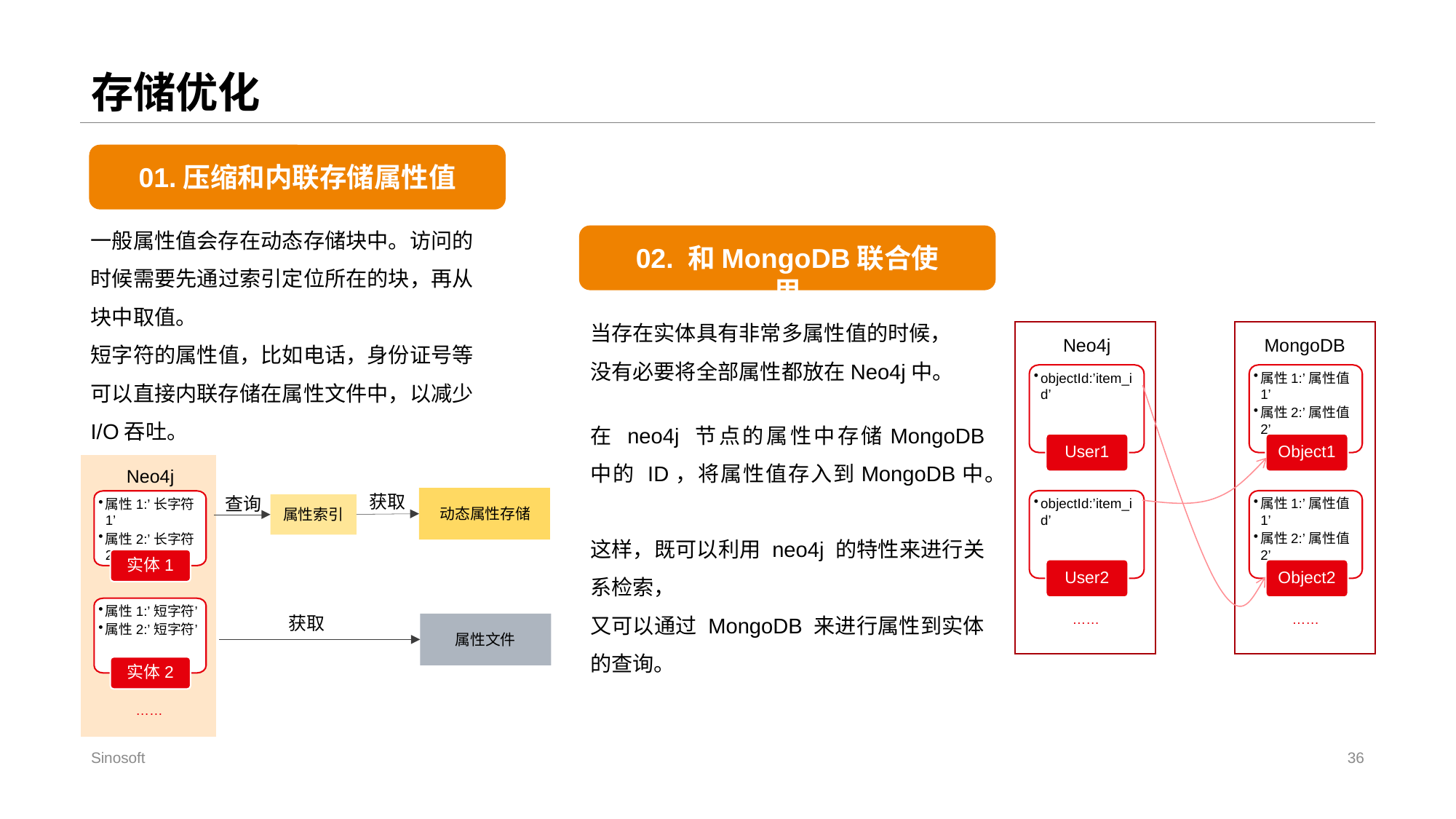

# 存储优化

01.压缩和内联存储属性值
一般属性值会存在动态存储块中。访问的时候需要先通过索引定位所在的块，再从块中取值。
短字符的属性值，比如电话，身份证号等
可以直接内联存储在属性文件中，以减少I/O吞吐。

02. 和MongoDB联合使用
当存在实体具有非常多属性值的时候，
没有必要将全部属性都放在Neo4j中。

Neo4j
MongoDB
objectId:’item_id’
属性1:’属性值1’
属性2:’属性值2’

User1
Object1

objectId:’item_id’
属性1:’属性值1’
属性2:’属性值2’
User2
Object2
……
……
在 neo4j 节点的属性中存储MongoDB 中的 ID，将属性值存入到MongoDB中。

Neo4j
获取
查询

属性1:’长字符1’
属性2:’长字符2

动态属性存储
属性索引
这样，既可以利用 neo4j 的特性来进行关系检索，
又可以通过 MongoDB 来进行属性到实体的查询。
实体1
属性1:’短字符’
属性2:’短字符’
获取

属性文件
实体2
……
Sinosoft
36